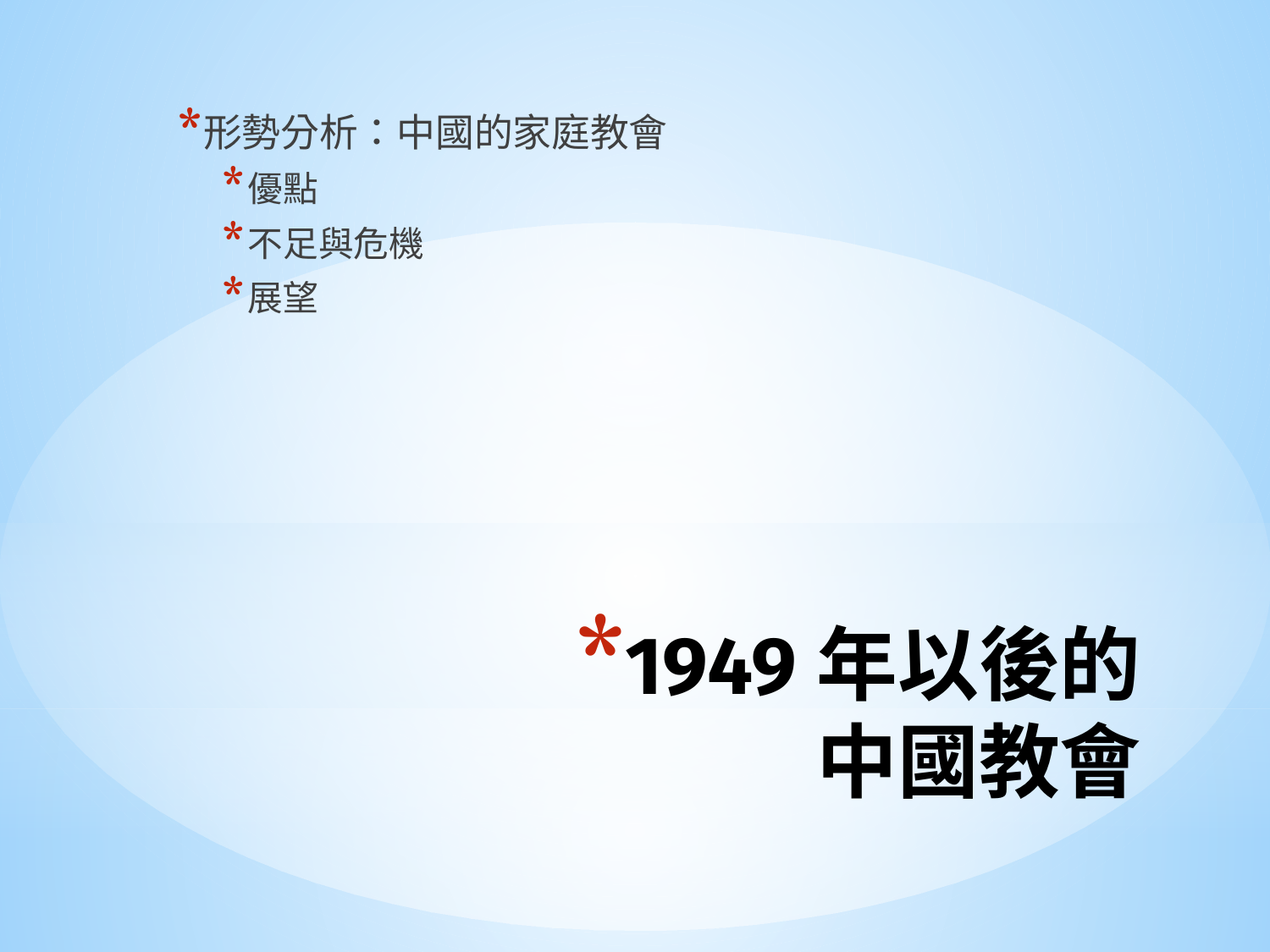

形勢分析：中國的家庭教會
優點
不足與危機
展望
# 1949年以後的 中國教會